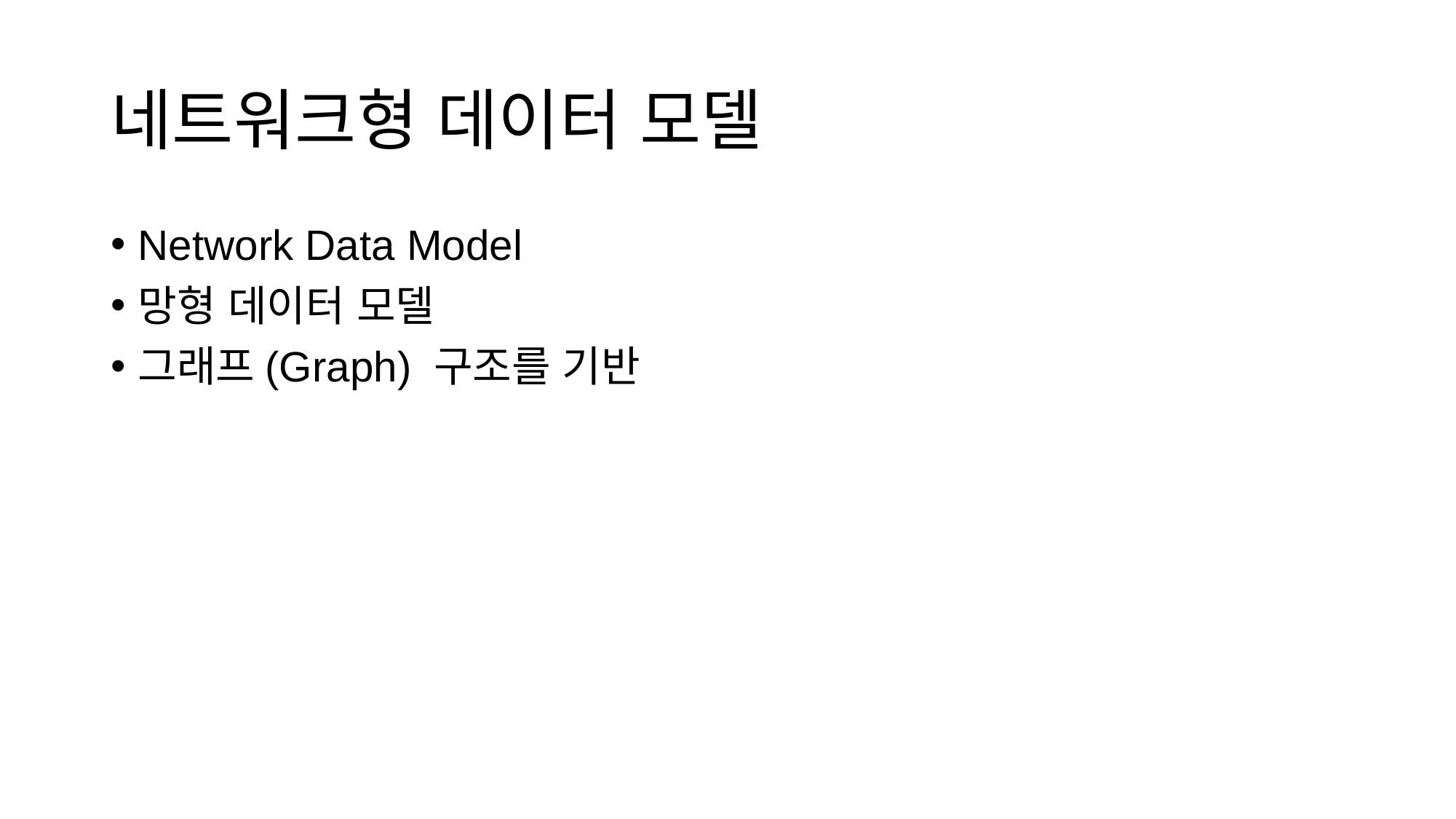

# 네트워크형 데이터 모델
Network Data Model
망형 데이터 모델
그래프(Graph) 구조를 기반